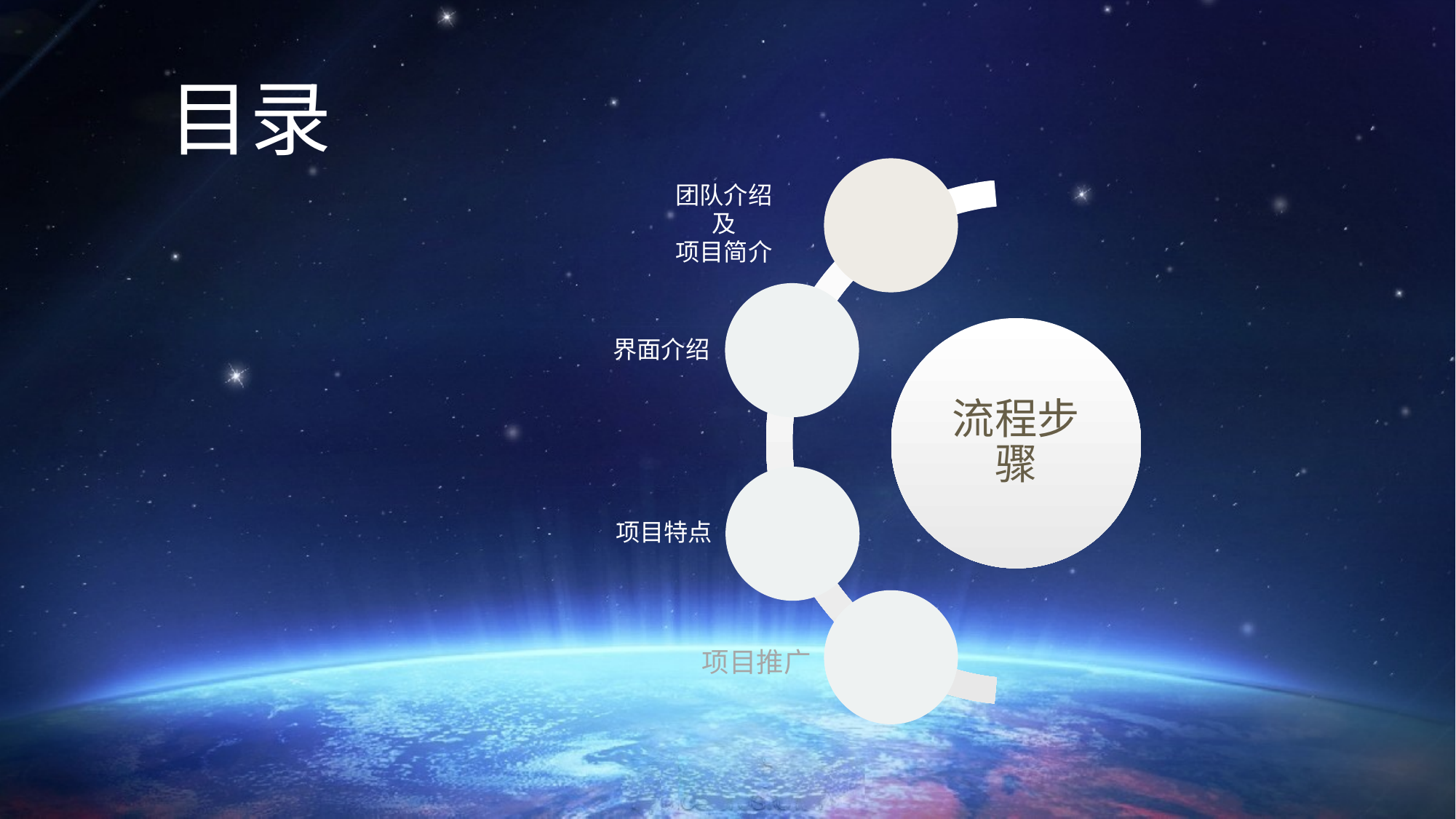

# 目录
流程步骤
团队介绍
及
项目简介
界面介绍
项目特点
项目推广